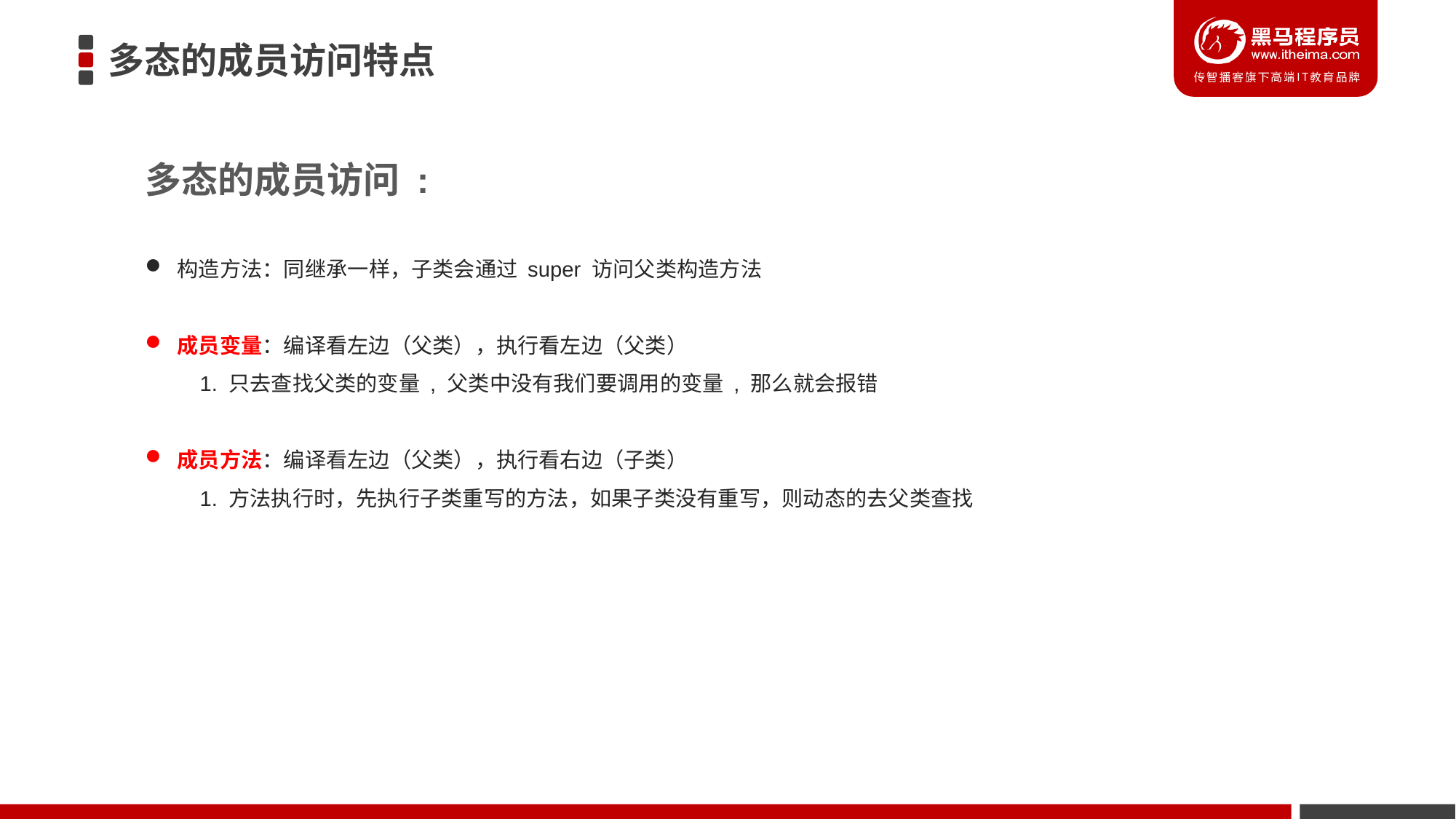

多态的成员访问特点
多态的成员访问 :
构造方法：同继承一样，子类会通过 super 访问父类构造方法

成员变量：编译看左边（父类），执行看左边（父类）
1. 只去查找父类的变量 , 父类中没有我们要调用的变量 , 那么就会报错

成员方法：编译看左边（父类），执行看右边（子类）
1. 方法执行时，先执行子类重写的方法，如果子类没有重写，则动态的去父类查找